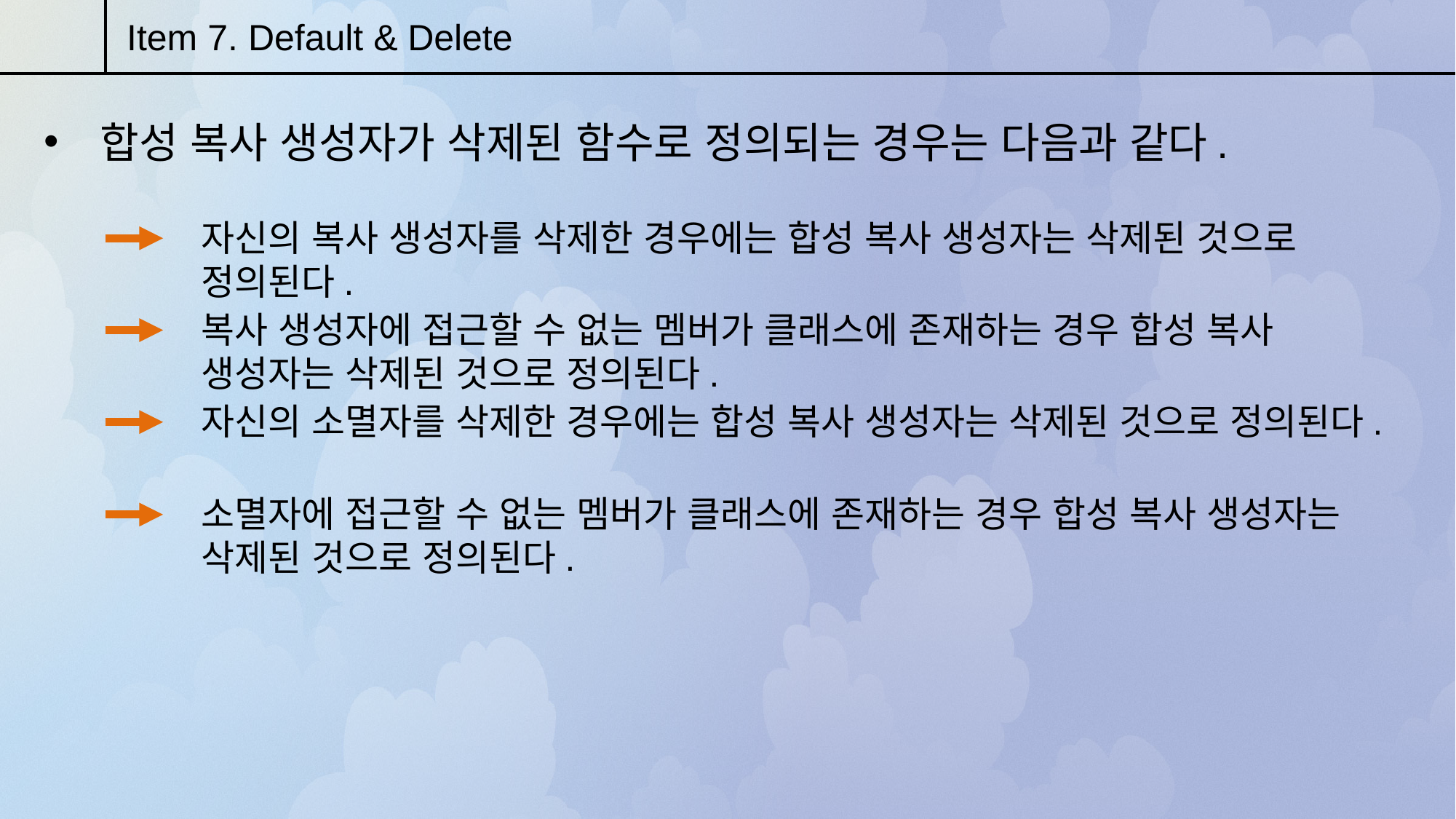

Item 7. Default & Delete
 합성 복사 생성자가 삭제된 함수로 정의되는 경우는 다음과 같다.
자신의 복사 생성자를 삭제한 경우에는 합성 복사 생성자는 삭제된 것으로 정의된다.
복사 생성자에 접근할 수 없는 멤버가 클래스에 존재하는 경우 합성 복사 생성자는 삭제된 것으로 정의된다.
자신의 소멸자를 삭제한 경우에는 합성 복사 생성자는 삭제된 것으로 정의된다.
소멸자에 접근할 수 없는 멤버가 클래스에 존재하는 경우 합성 복사 생성자는 삭제된 것으로 정의된다.